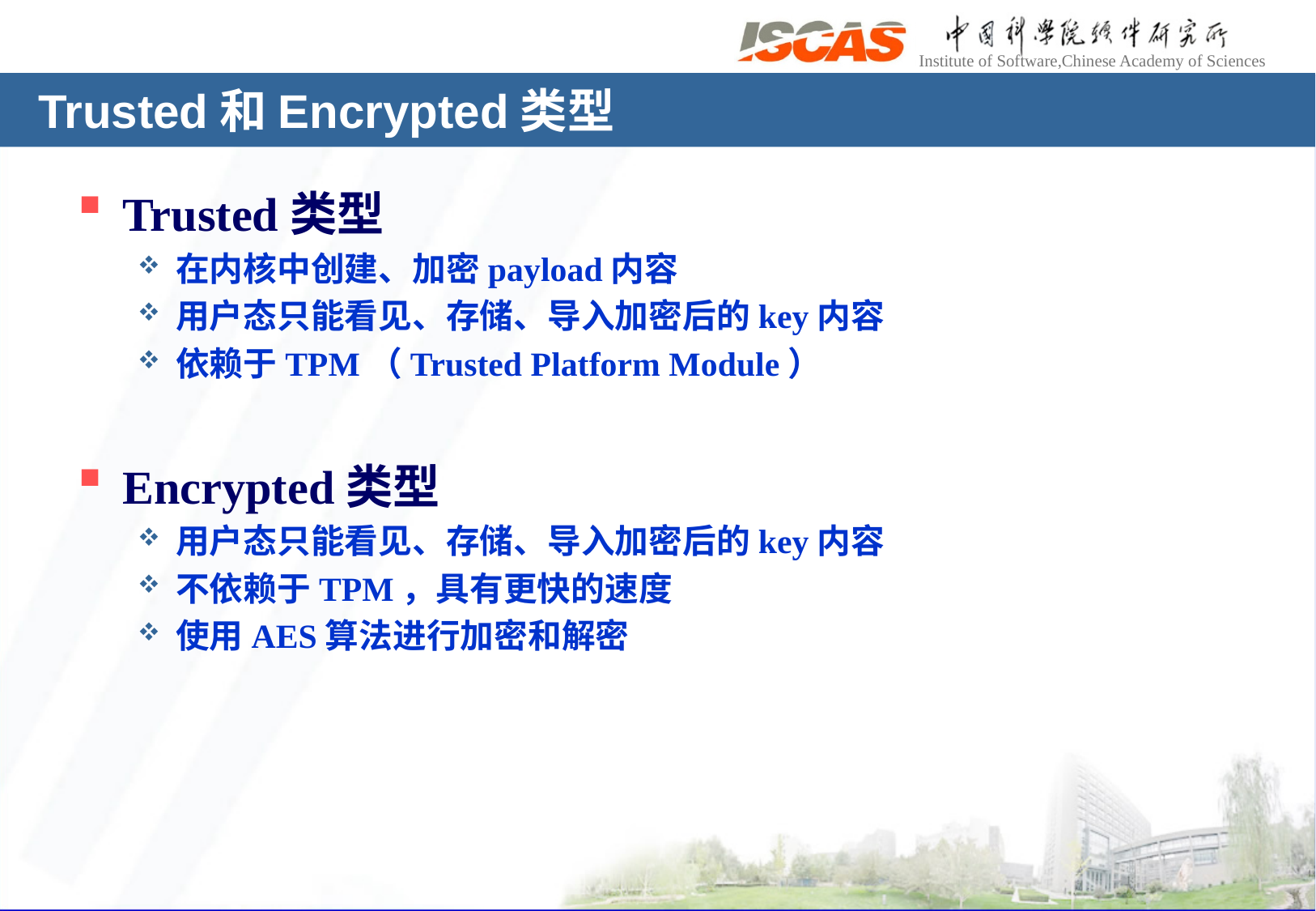

# Trusted和Encrypted类型
Trusted类型
在内核中创建、加密payload内容
用户态只能看见、存储、导入加密后的key内容
依赖于TPM（Trusted Platform Module）

Encrypted类型
用户态只能看见、存储、导入加密后的key内容
不依赖于TPM，具有更快的速度
使用AES算法进行加密和解密